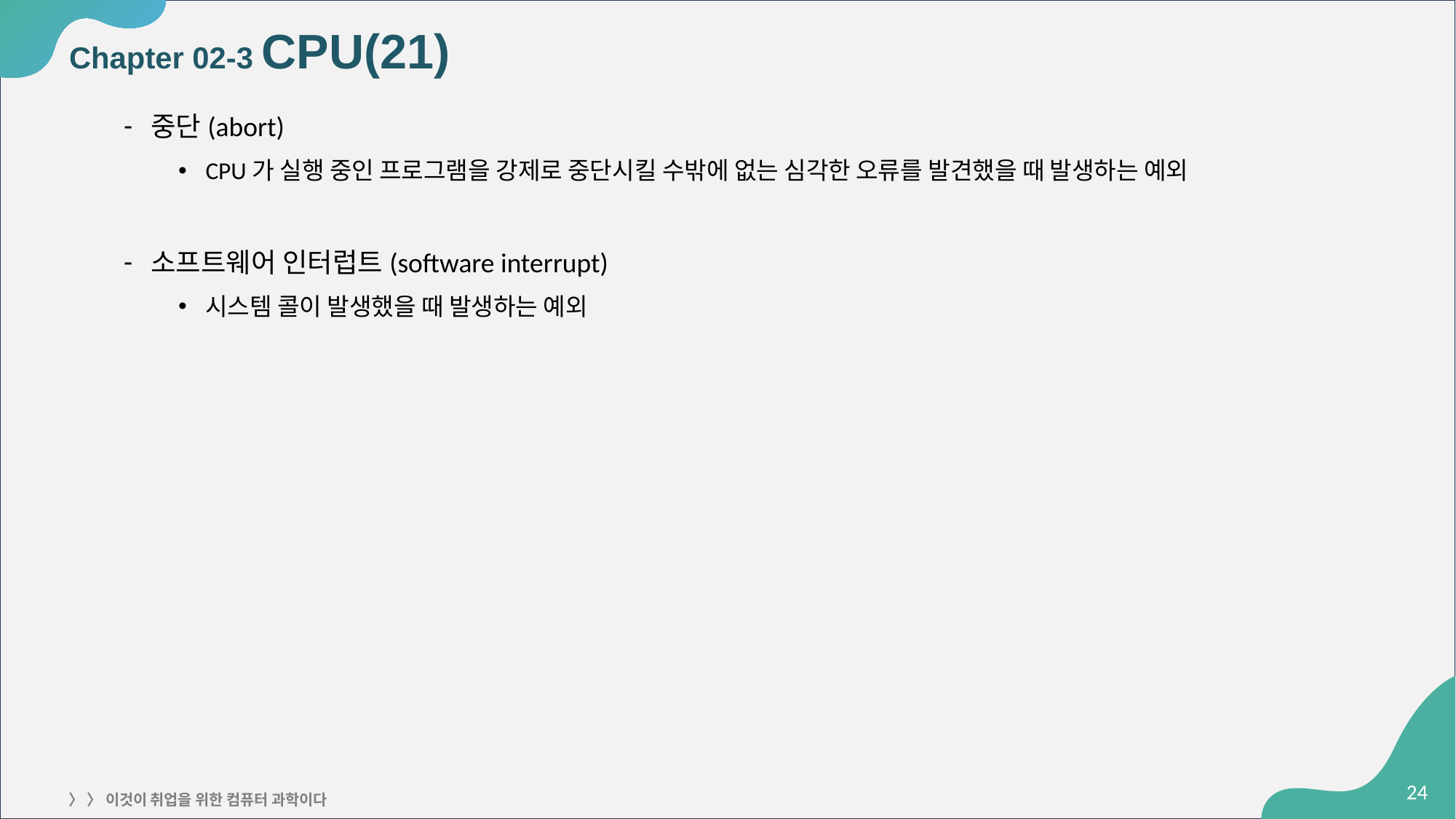

# Chapter 02-3 CPU(21)
중단(abort)
CPU가 실행 중인 프로그램을 강제로 중단시킬 수밖에 없는 심각한 오류를 발견했을 때 발생하는 예외

소프트웨어 인터럽트(software interrupt)
시스템 콜이 발생했을 때 발생하는 예외
24
〉 〉 이것이 취업을 위한 컴퓨터 과학이다